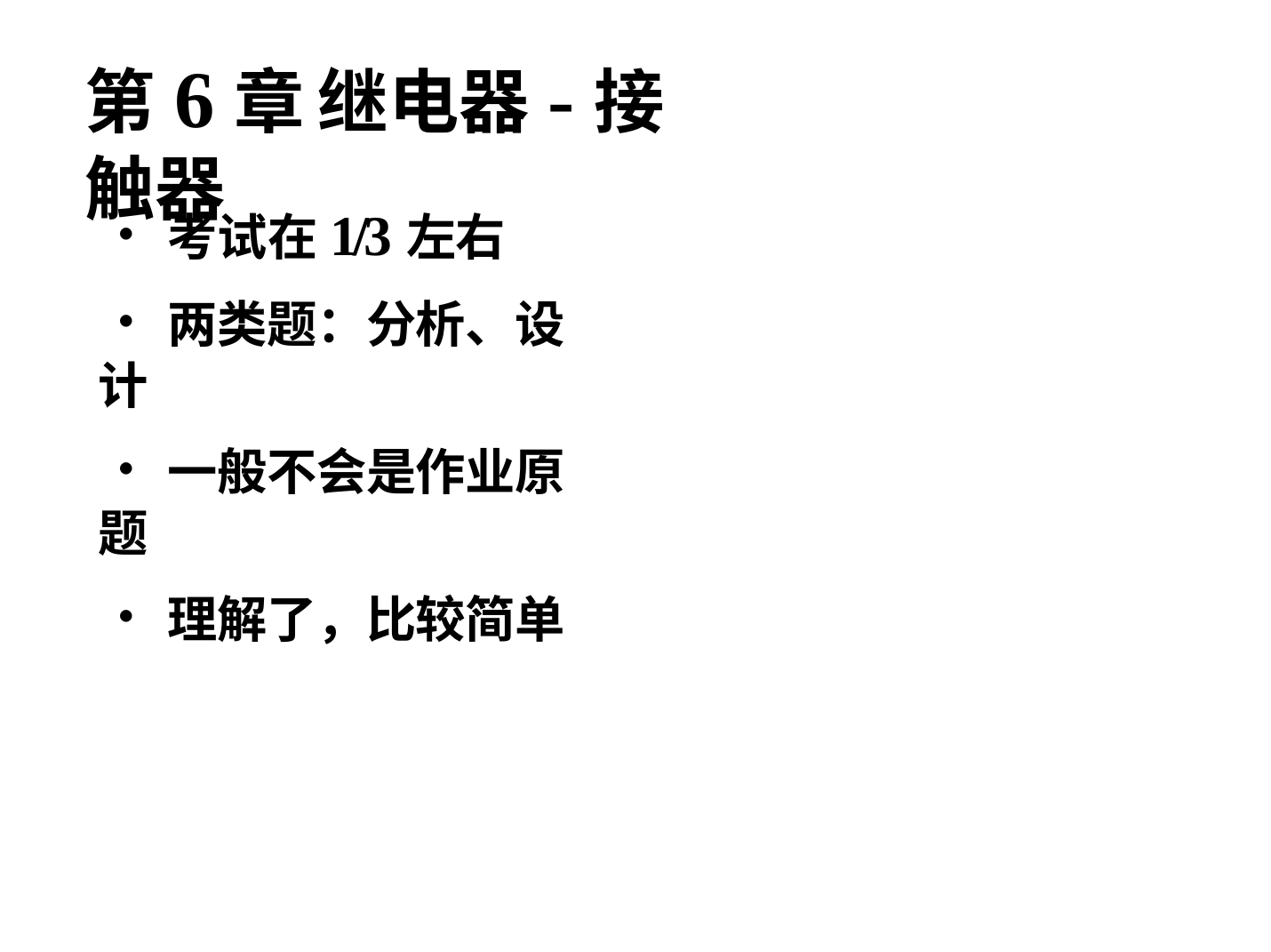

# 第6章 继电器-接触器
•考试在1/3左右
•两类题：分析、设计
•一般不会是作业原题
•理解了，比较简单